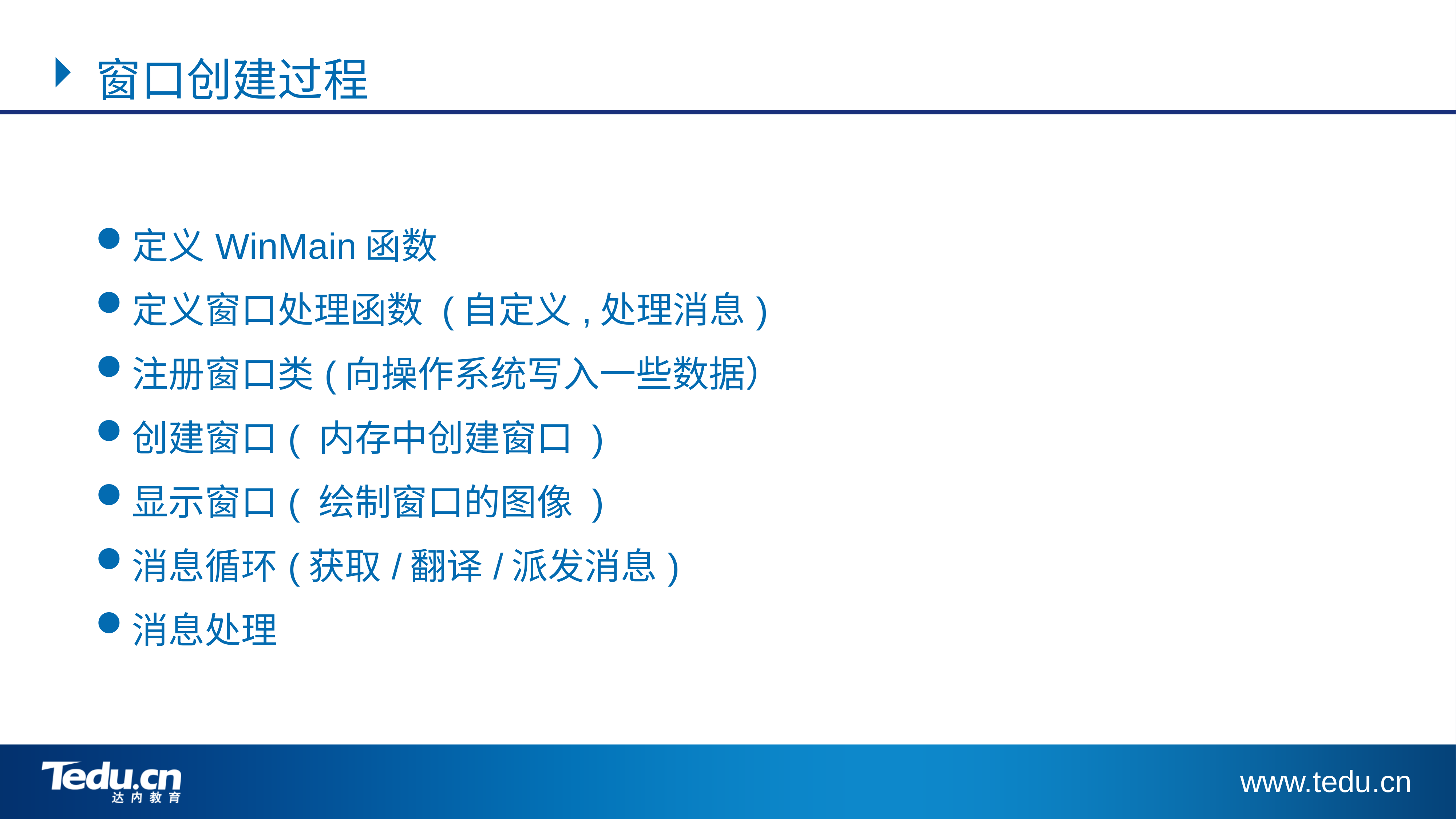

窗口创建过程

定义WinMain函数
定义窗口处理函数 (自定义,处理消息)
注册窗口类(向操作系统写入一些数据）
创建窗口( 内存中创建窗口 )
显示窗口( 绘制窗口的图像 )
消息循环(获取/翻译/派发消息)
消息处理